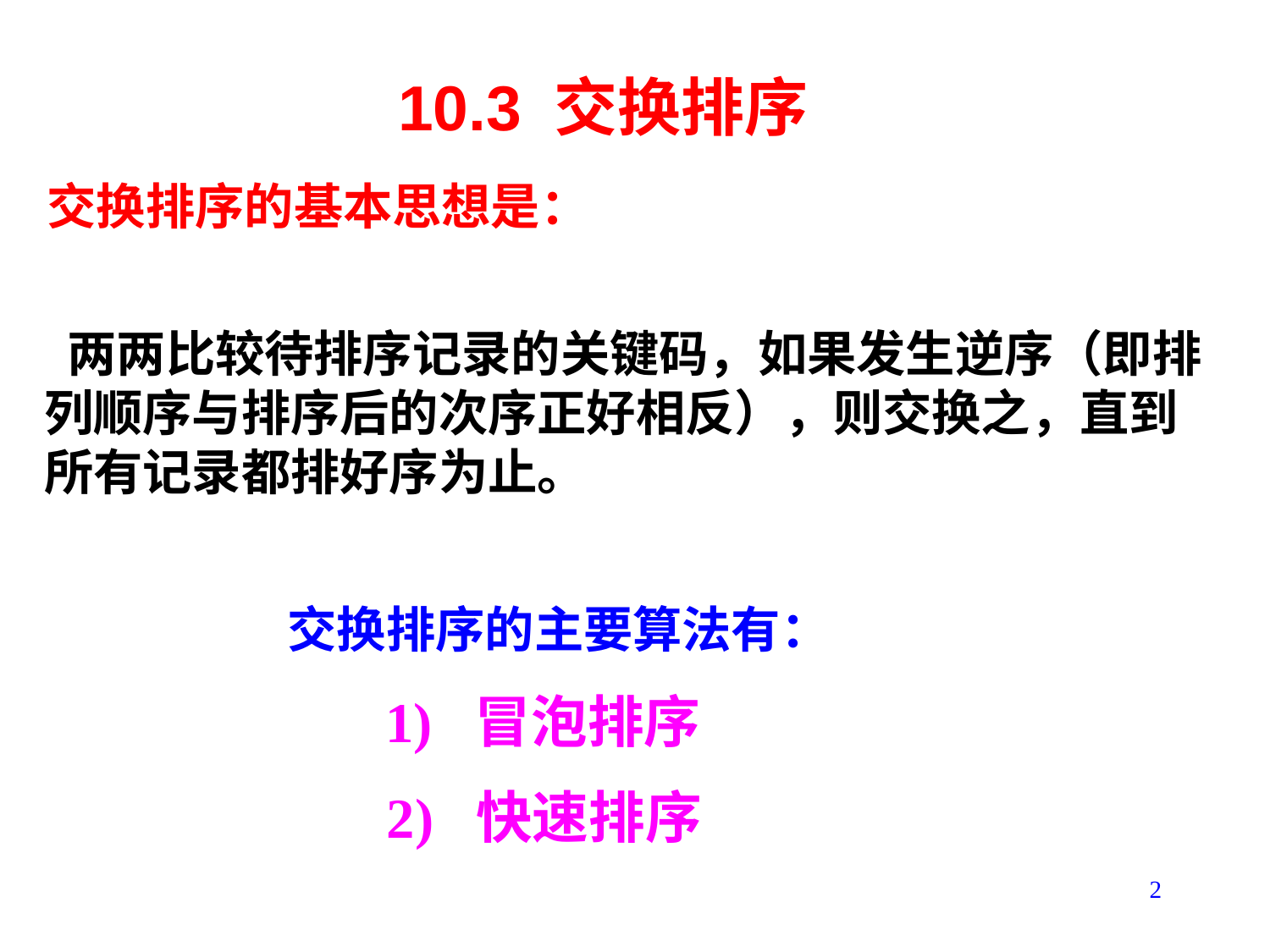

# 10.3 交换排序
交换排序的基本思想是：
 两两比较待排序记录的关键码，如果发生逆序（即排列顺序与排序后的次序正好相反），则交换之，直到所有记录都排好序为止。
交换排序的主要算法有：
        1)  冒泡排序
       2)  快速排序
2